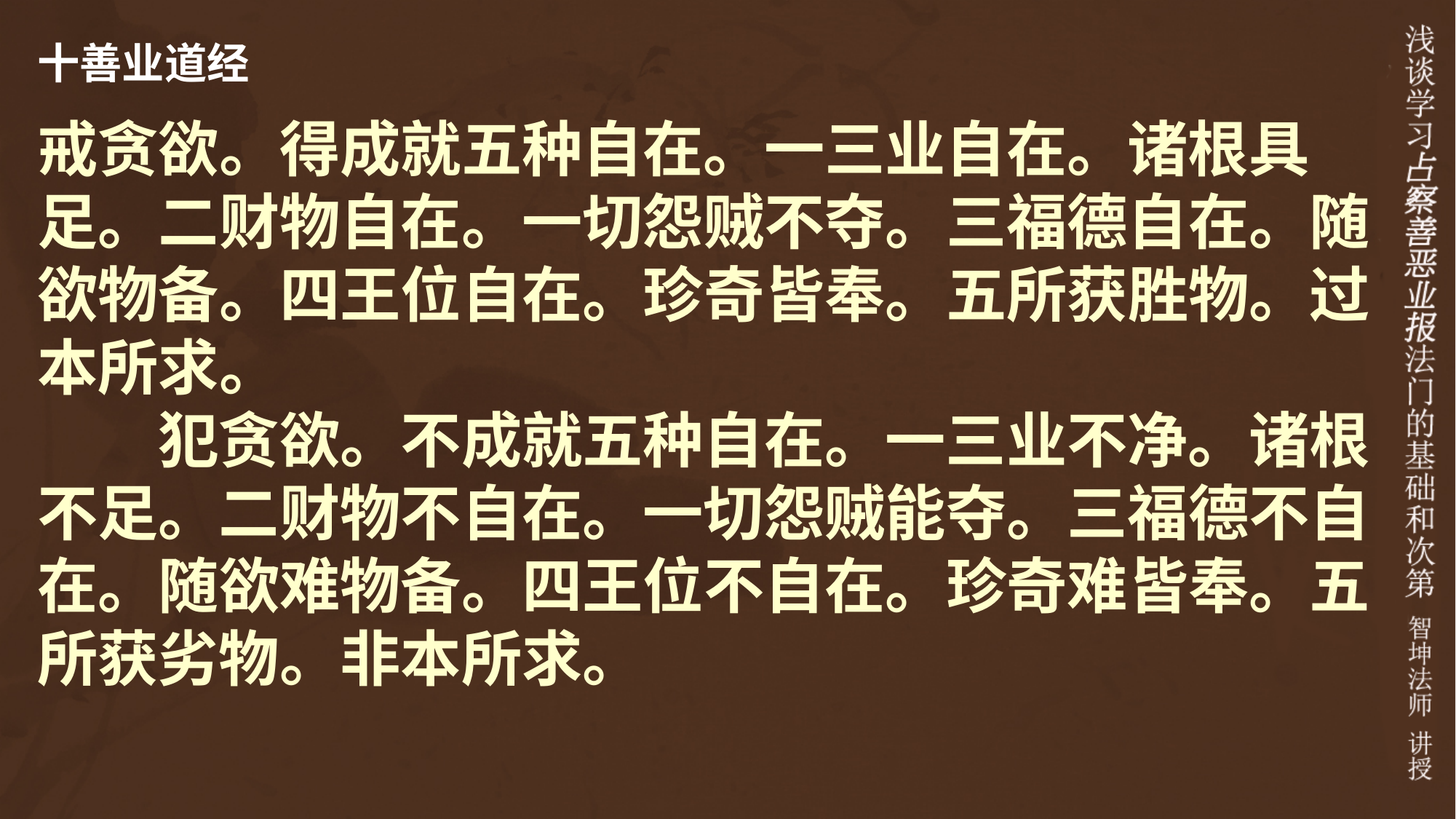

# 十善业道经
戒贪欲。得成就五种自在。一三业自在。诸根具足。二财物自在。一切怨贼不夺。三福德自在。随欲物备。四王位自在。珍奇皆奉。五所获胜物。过本所求。
　　犯贪欲。不成就五种自在。一三业不净。诸根不足。二财物不自在。一切怨贼能夺。三福德不自在。随欲难物备。四王位不自在。珍奇难皆奉。五所获劣物。非本所求。